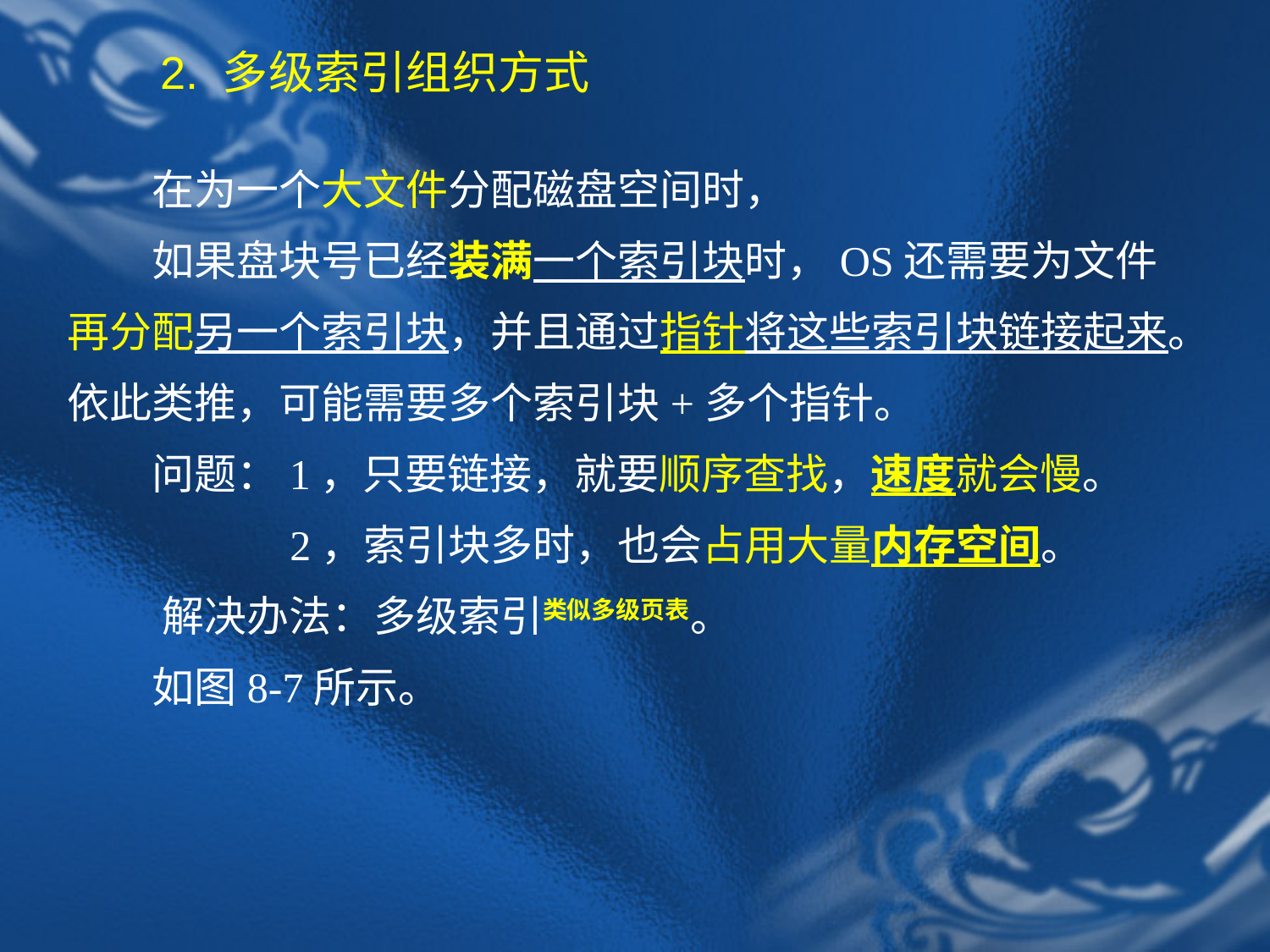

# 2. 多级索引组织方式
　　在为一个大文件分配磁盘空间时，
　　如果盘块号已经装满一个索引块时，OS还需要为文件再分配另一个索引块，并且通过指针将这些索引块链接起来。依此类推，可能需要多个索引块+多个指针。
　　问题：1，只要链接，就要顺序查找，速度就会慢。
                     2，索引块多时，也会占用大量内存空间。
　 　解决办法：多级索引类似多级页表。
　　如图8-7所示。